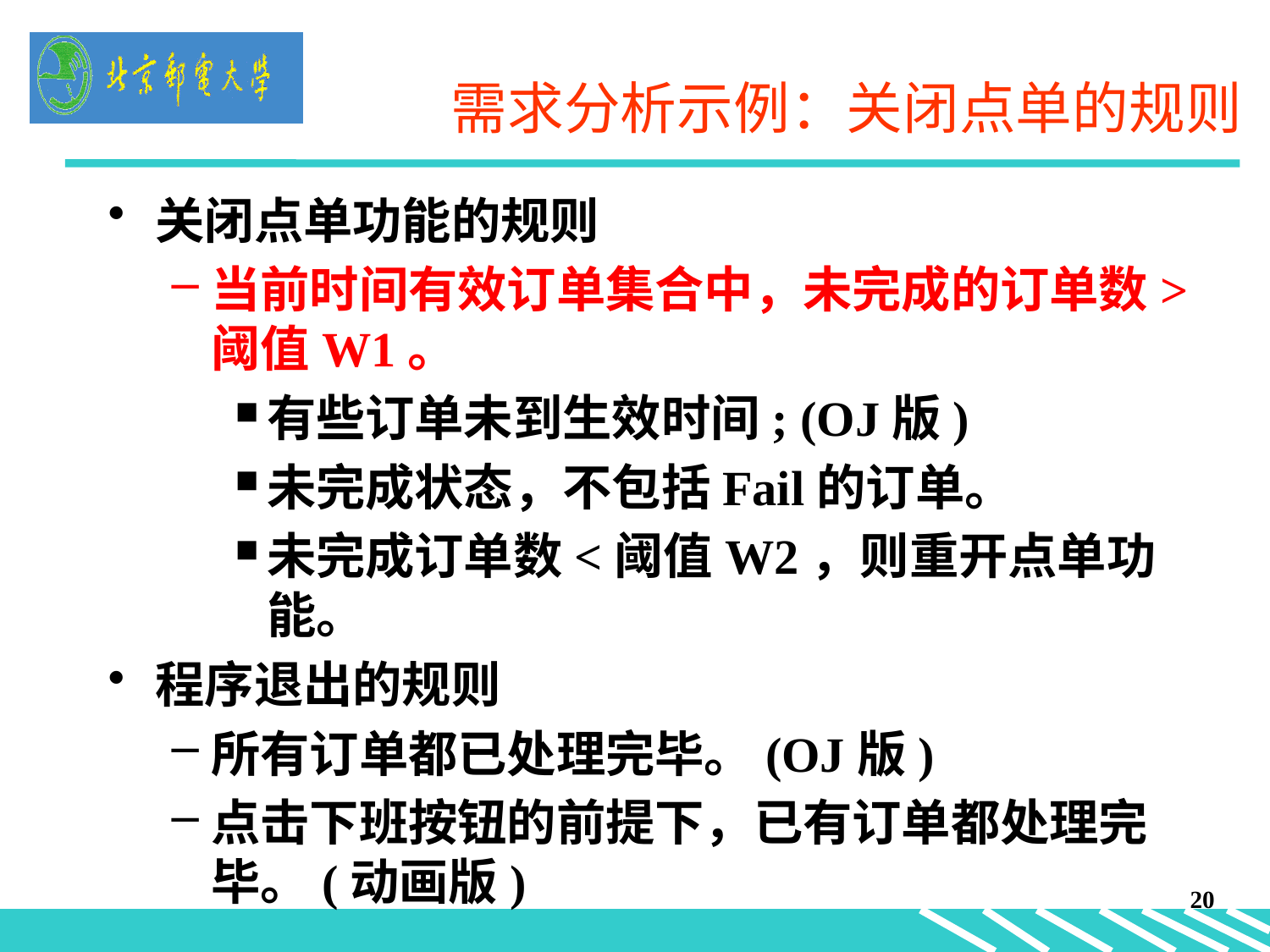

需求分析示例：关闭点单的规则

关闭点单功能的规则
当前时间有效订单集合中，未完成的订单数>阈值W1。
有些订单未到生效时间; (OJ版)
未完成状态，不包括Fail的订单。
未完成订单数<阈值W2，则重开点单功能。
程序退出的规则
所有订单都已处理完毕。(OJ版)
点击下班按钮的前提下，已有订单都处理完毕。(动画版)
20